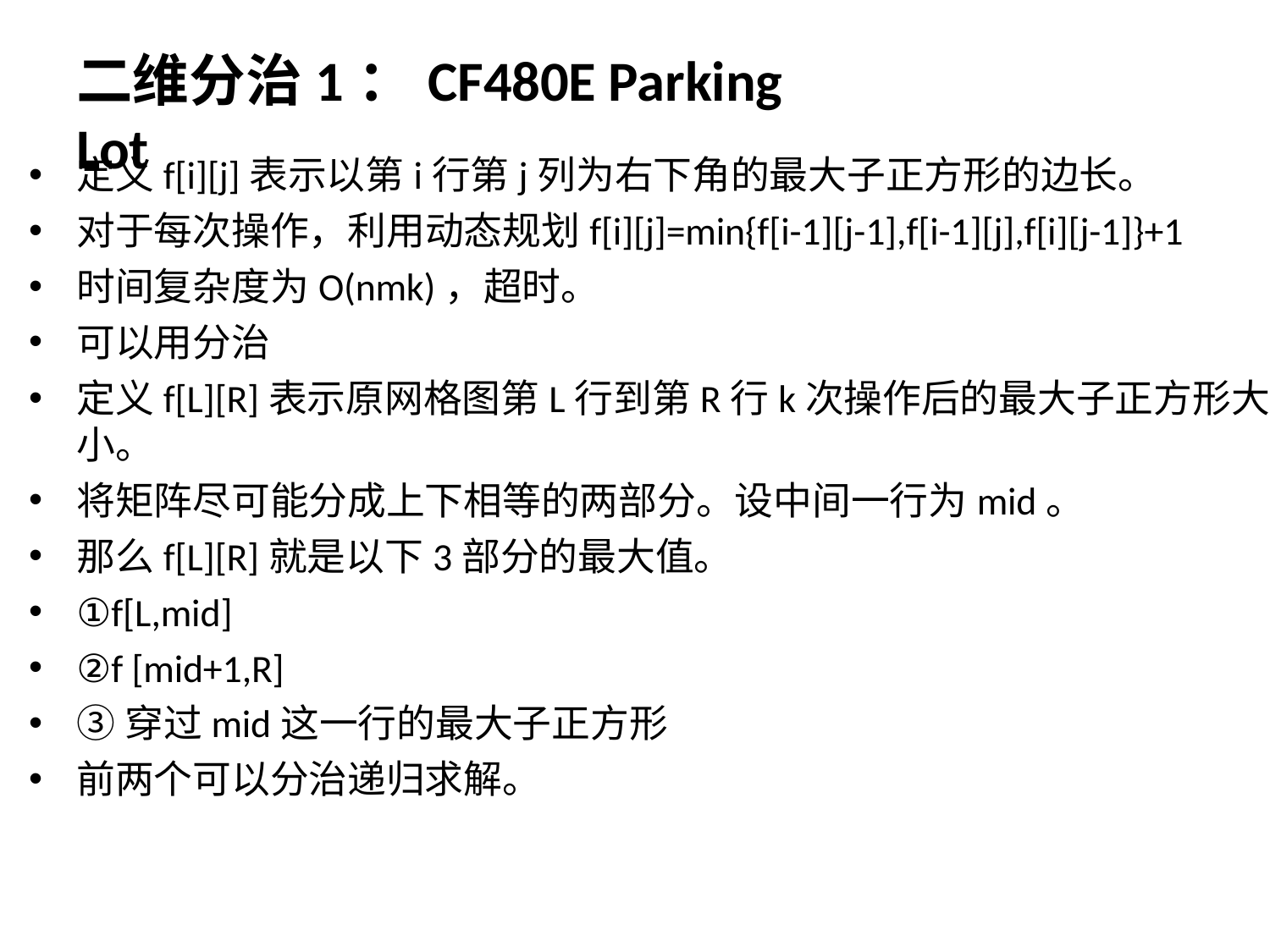

# 二维分治1：CF480E Parking Lot
定义f[i][j]表示以第i行第j列为右下角的最大子正方形的边长。
对于每次操作，利用动态规划f[i][j]=min{f[i-1][j-1],f[i-1][j],f[i][j-1]}+1
时间复杂度为O(nmk)，超时。
可以用分治
定义f[L][R]表示原网格图第L行到第R行k次操作后的最大子正方形大小。
将矩阵尽可能分成上下相等的两部分。设中间一行为mid。
那么f[L][R]就是以下3部分的最大值。
①f[L,mid]
②f [mid+1,R]
③穿过mid这一行的最大子正方形
前两个可以分治递归求解。